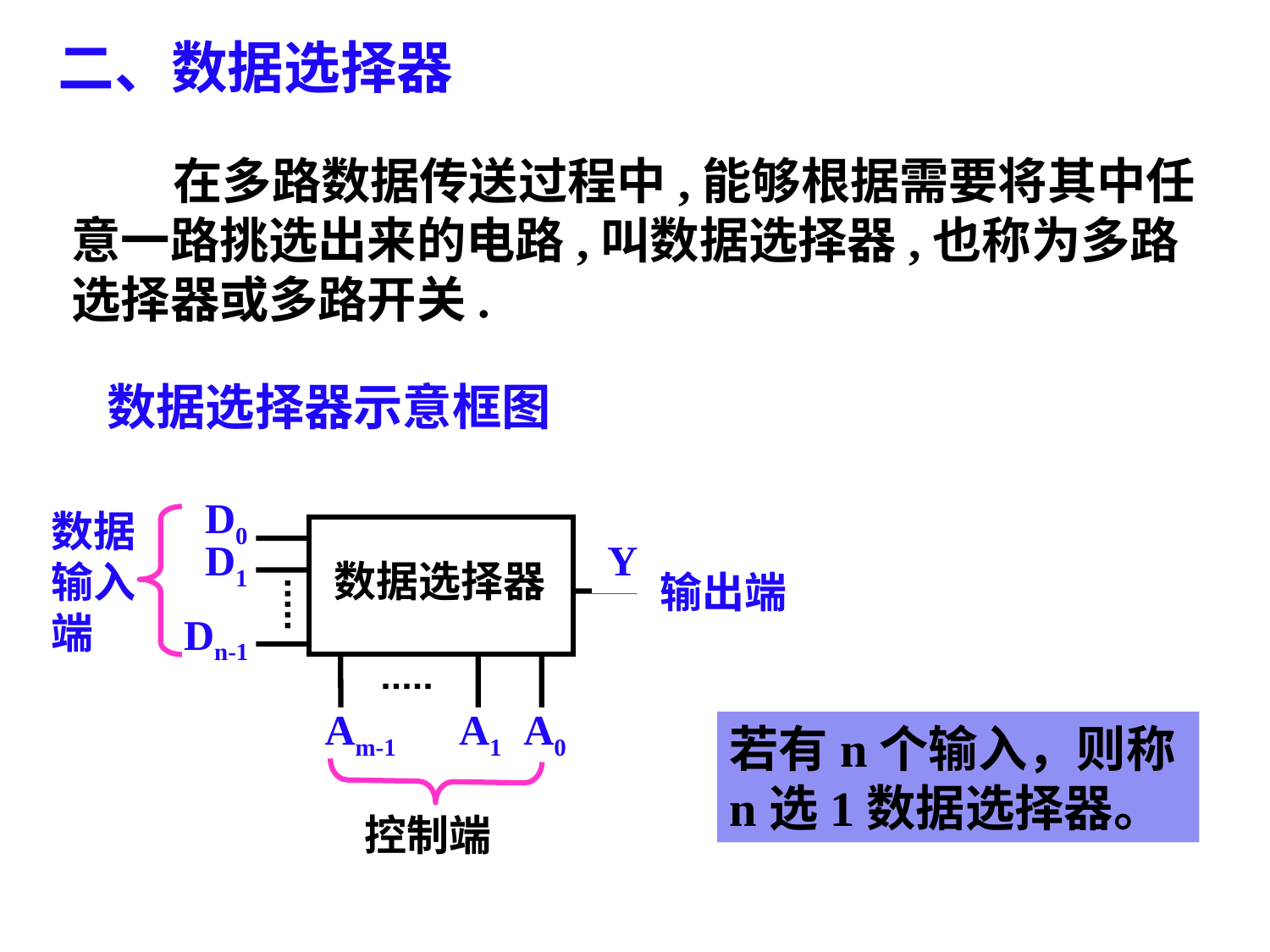

# 二、数据选择器
        在多路数据传送过程中,能够根据需要将其中任意一路挑选出来的电路,叫数据选择器,也称为多路选择器或多路开关.
数据选择器示意框图
D0
数据输入端

D1
Y

数据选择器
输出端

Dn-1

Am-1
A1
A0
控制端
若有n个输入，则称n选1数据选择器。